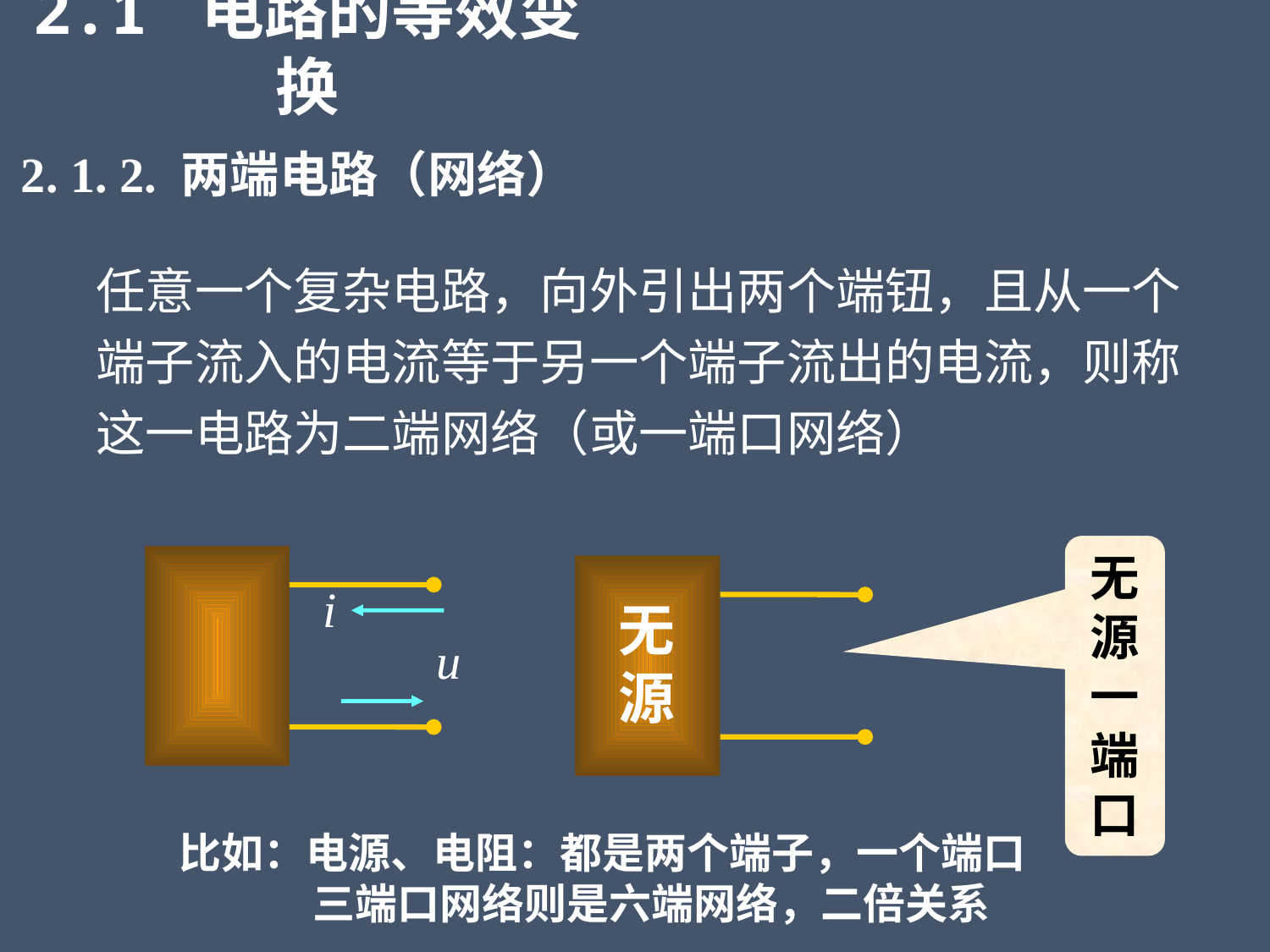

2.1 电路的等效变换
2. 1. 2. 两端电路（网络）
任意一个复杂电路，向外引出两个端钮，且从一个端子流入的电流等于另一个端子流出的电流，则称这一电路为二端网络（或一端口网络）
无源一端口

i

u

无源
比如：电源、电阻：都是两个端子，一个端口
             三端口网络则是六端网络，二倍关系